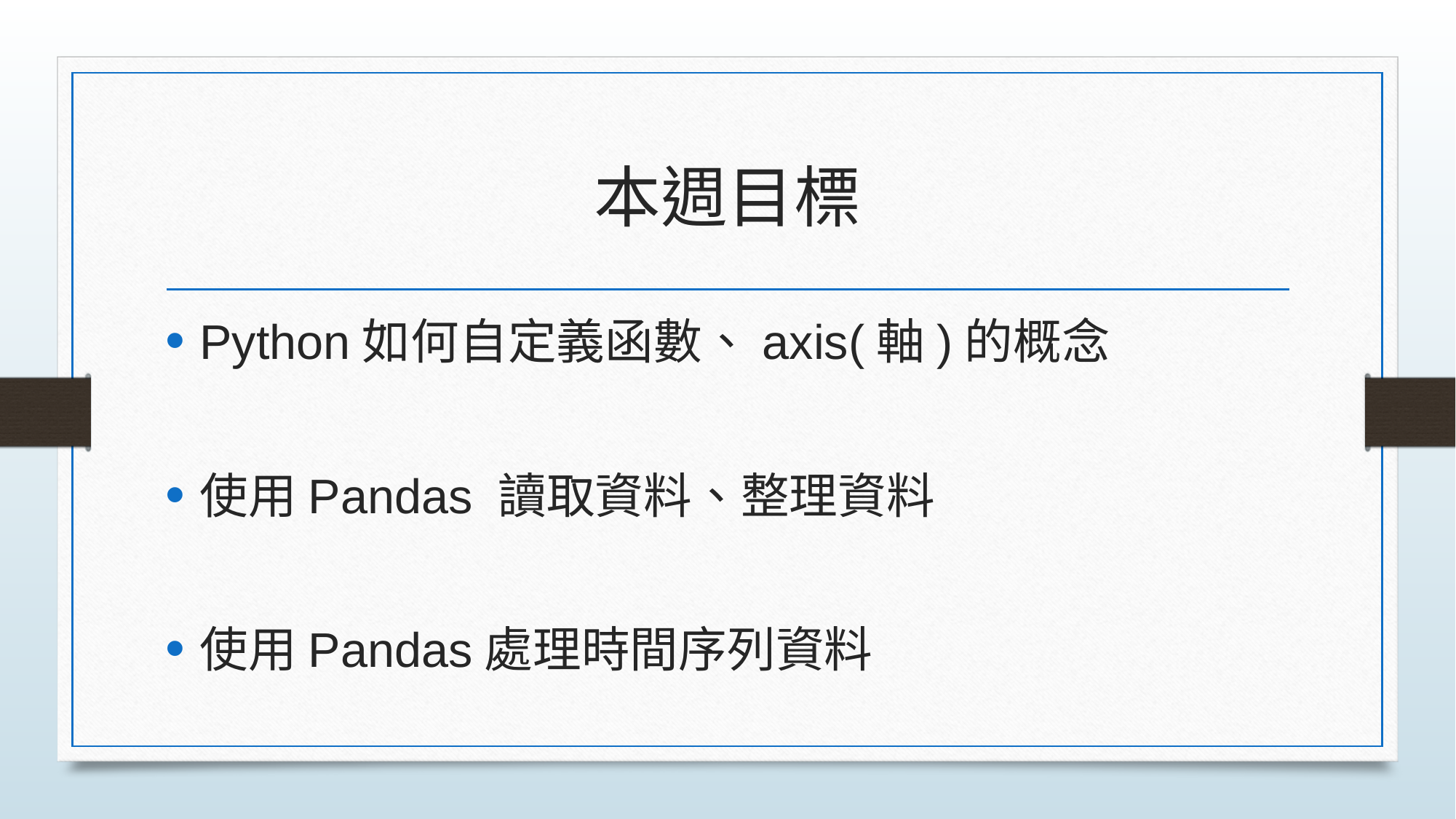

# 本週目標
Python如何自定義函數、axis(軸)的概念

使用Pandas 讀取資料、整理資料

使用Pandas處理時間序列資料